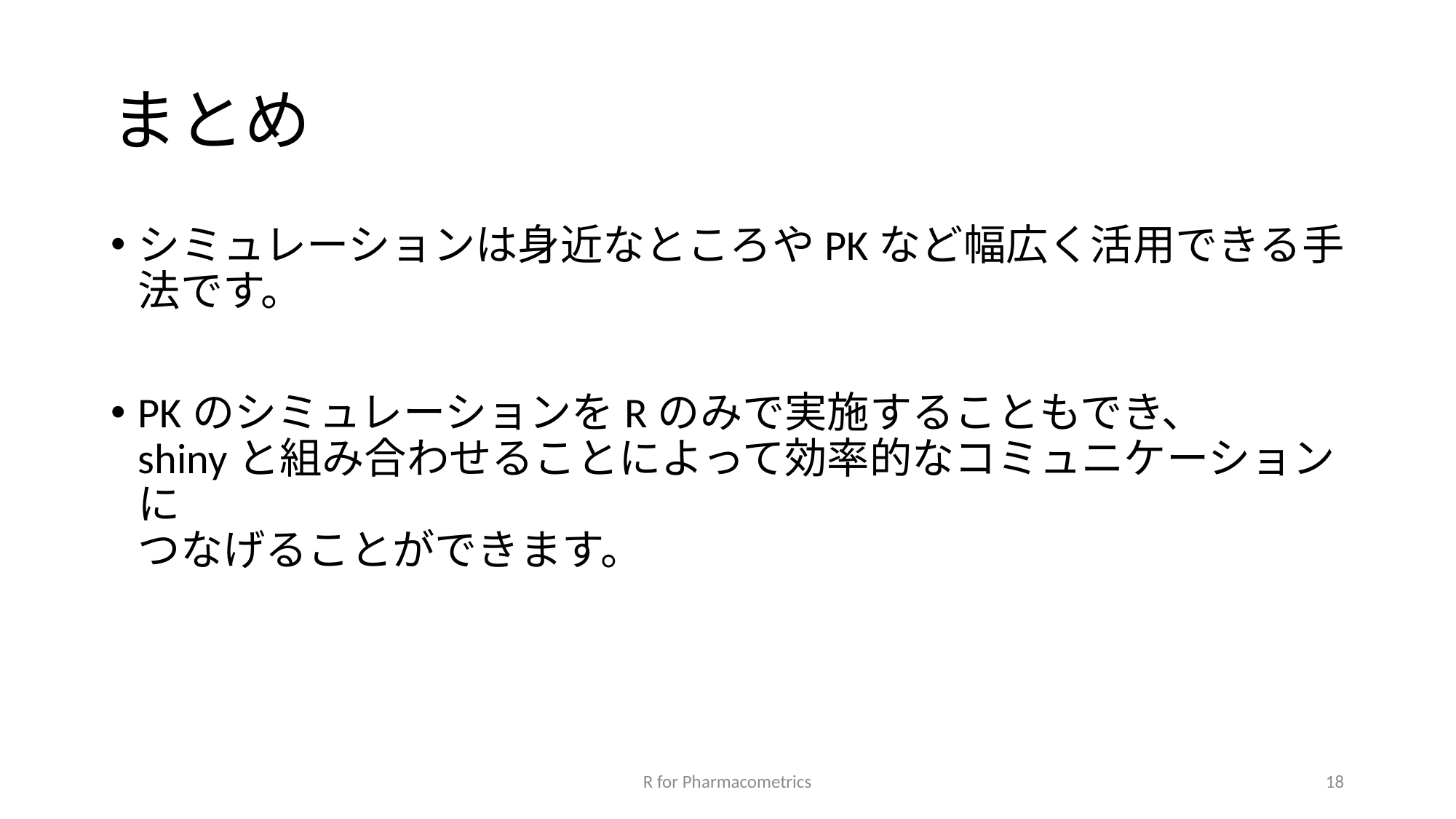

# まとめ
シミュレーションは身近なところやPKなど幅広く活用できる手法です。

PKのシミュレーションをRのみで実施することもでき、
shinyと組み合わせることによって効率的なコミュニケーションに
つなげることができます。

R for Pharmacometrics
18